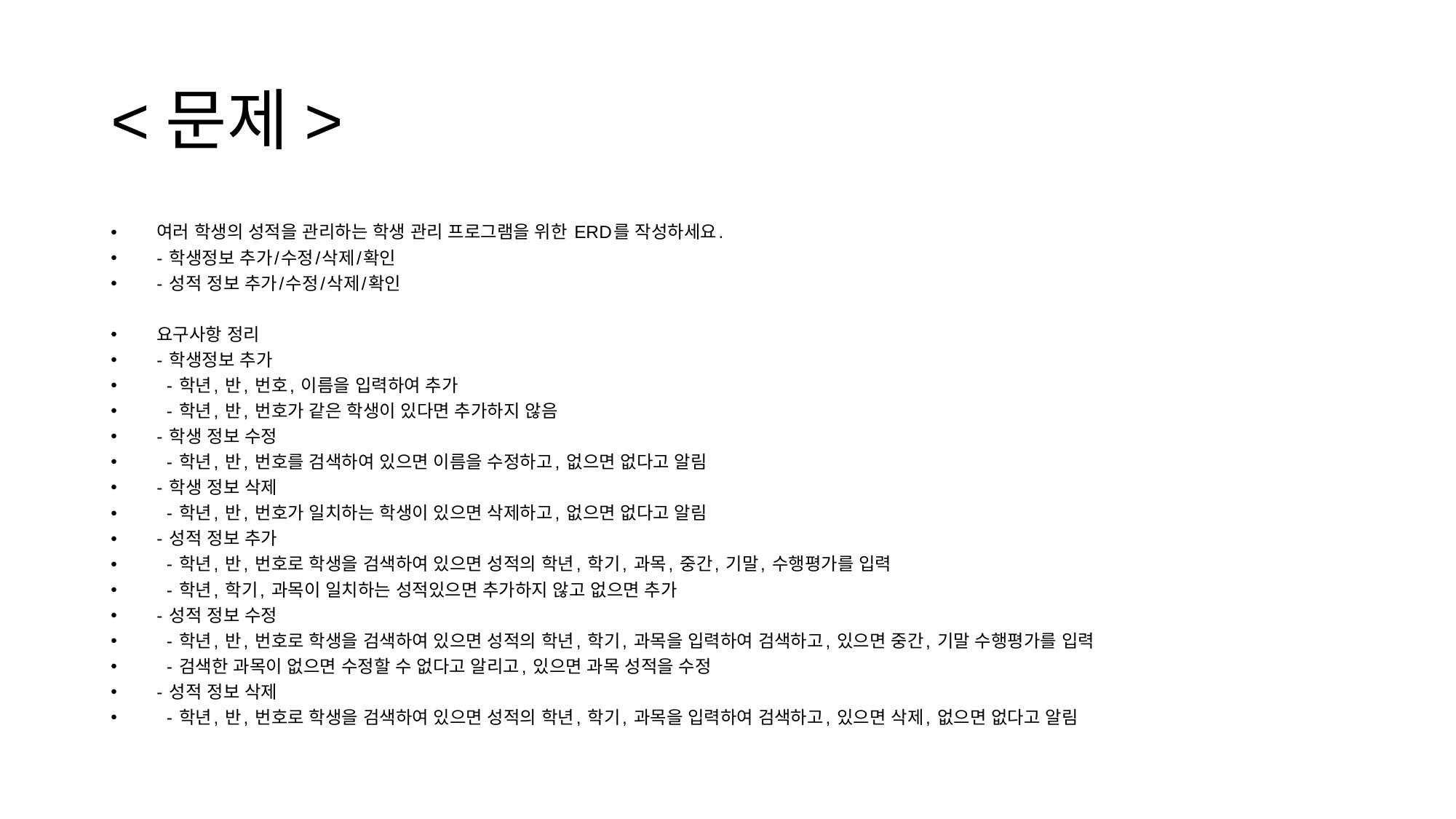

# <문제>
여러 학생의 성적을 관리하는 학생 관리 프로그램을 위한 ERD를 작성하세요.
- 학생정보 추가/수정/삭제/확인
- 성적 정보 추가/수정/삭제/확인

요구사항 정리
- 학생정보 추가
  - 학년, 반, 번호, 이름을 입력하여 추가
  - 학년, 반, 번호가 같은 학생이 있다면 추가하지 않음
- 학생 정보 수정
  - 학년, 반, 번호를 검색하여 있으면 이름을 수정하고, 없으면 없다고 알림
- 학생 정보 삭제
  - 학년, 반, 번호가 일치하는 학생이 있으면 삭제하고, 없으면 없다고 알림
- 성적 정보 추가
  - 학년, 반, 번호로 학생을 검색하여 있으면 성적의 학년, 학기, 과목, 중간, 기말, 수행평가를 입력
  - 학년, 학기, 과목이 일치하는 성적있으면 추가하지 않고 없으면 추가
- 성적 정보 수정
  - 학년, 반, 번호로 학생을 검색하여 있으면 성적의 학년, 학기, 과목을 입력하여 검색하고, 있으면 중간, 기말 수행평가를 입력
  - 검색한 과목이 없으면 수정할 수 없다고 알리고, 있으면 과목 성적을 수정
- 성적 정보 삭제
  - 학년, 반, 번호로 학생을 검색하여 있으면 성적의 학년, 학기, 과목을 입력하여 검색하고, 있으면 삭제, 없으면 없다고 알림